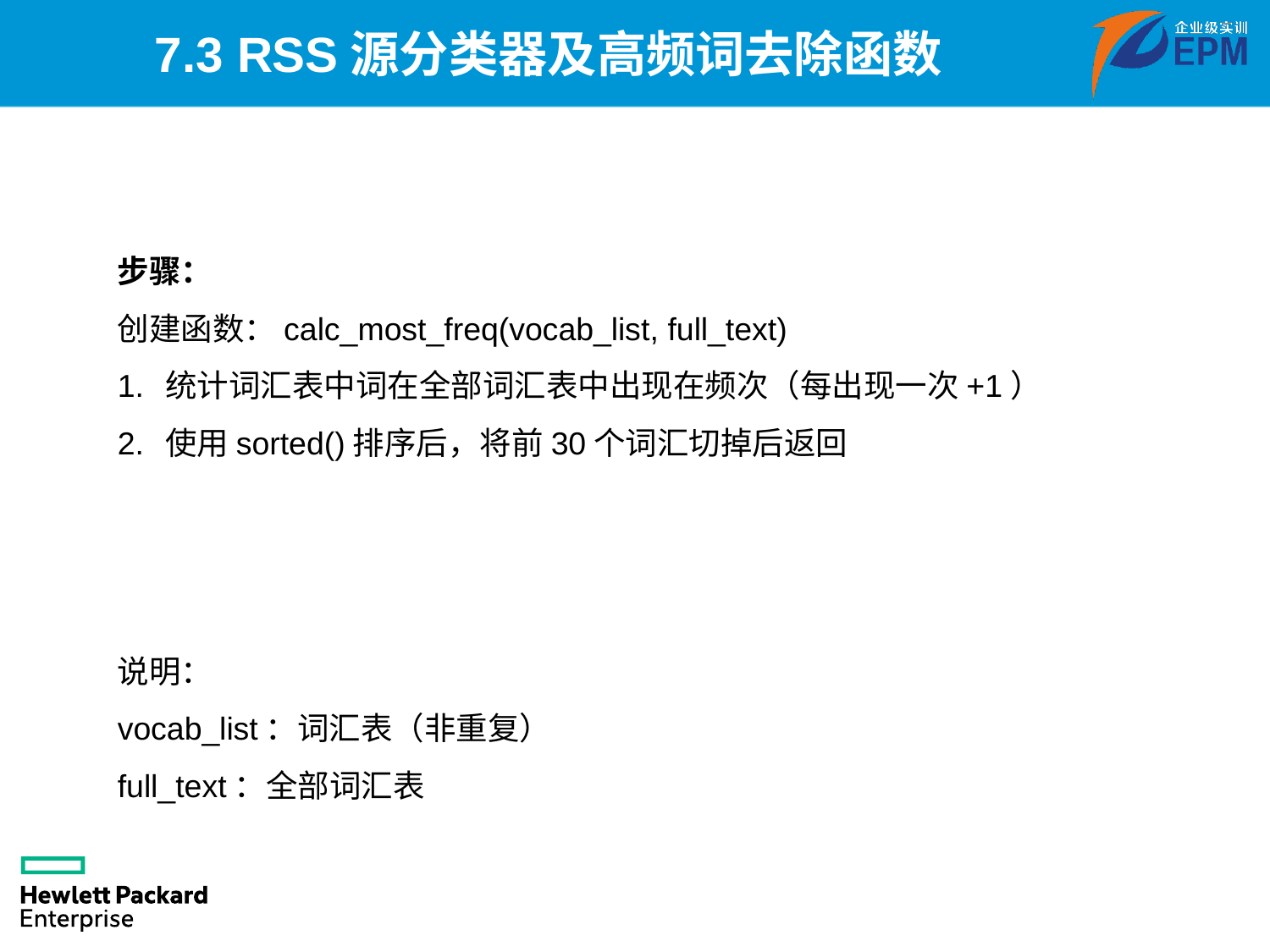

# 7.3 RSS源分类器及高频词去除函数
步骤：
创建函数：calc_most_freq(vocab_list, full_text)
统计词汇表中词在全部词汇表中出现在频次（每出现一次+1）
使用sorted()排序后，将前30个词汇切掉后返回

说明：
vocab_list：词汇表（非重复）
full_text：全部词汇表